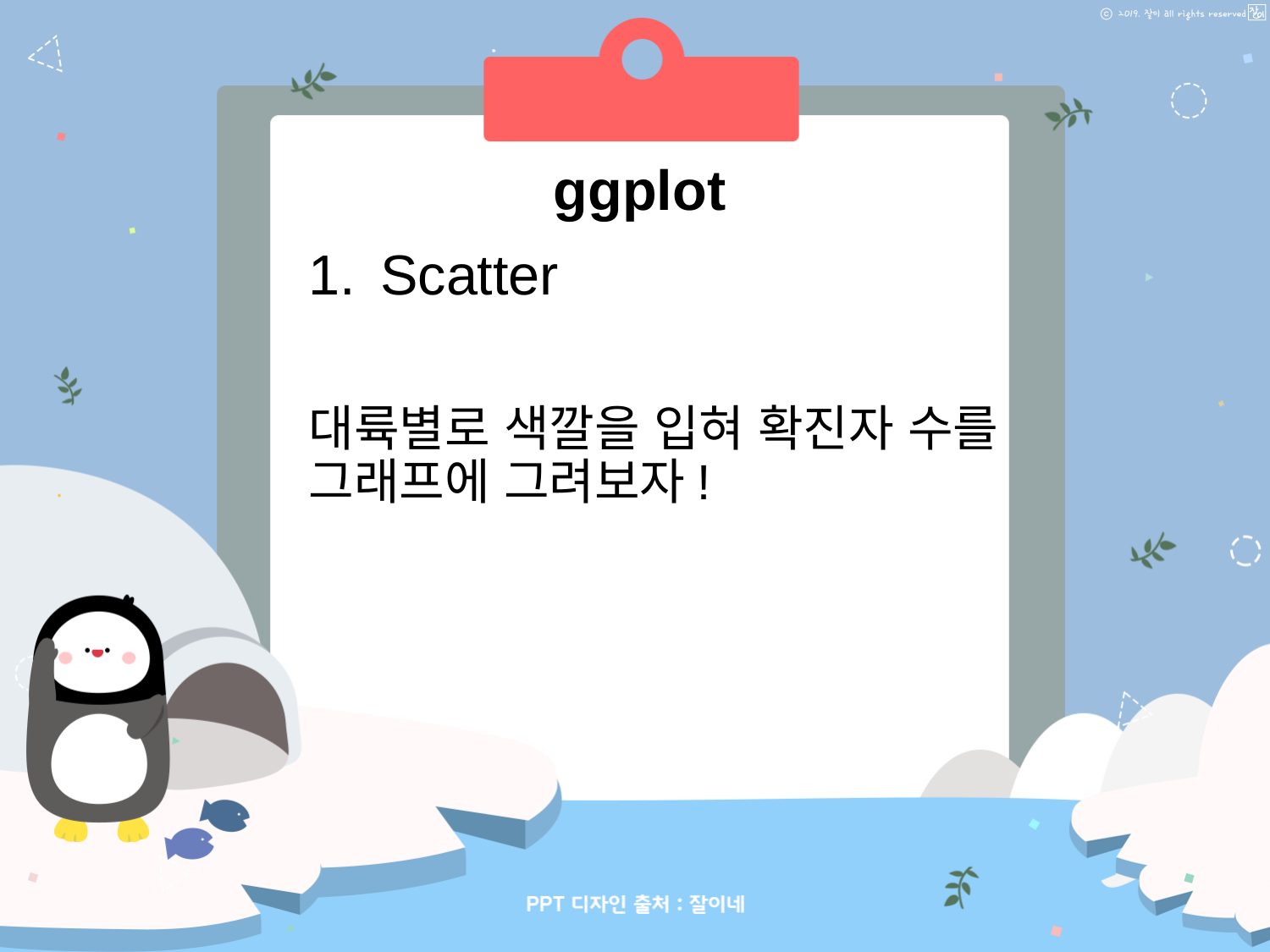

ggplot
Scatter

대륙별로 색깔을 입혀 확진자 수를 그래프에 그려보자!